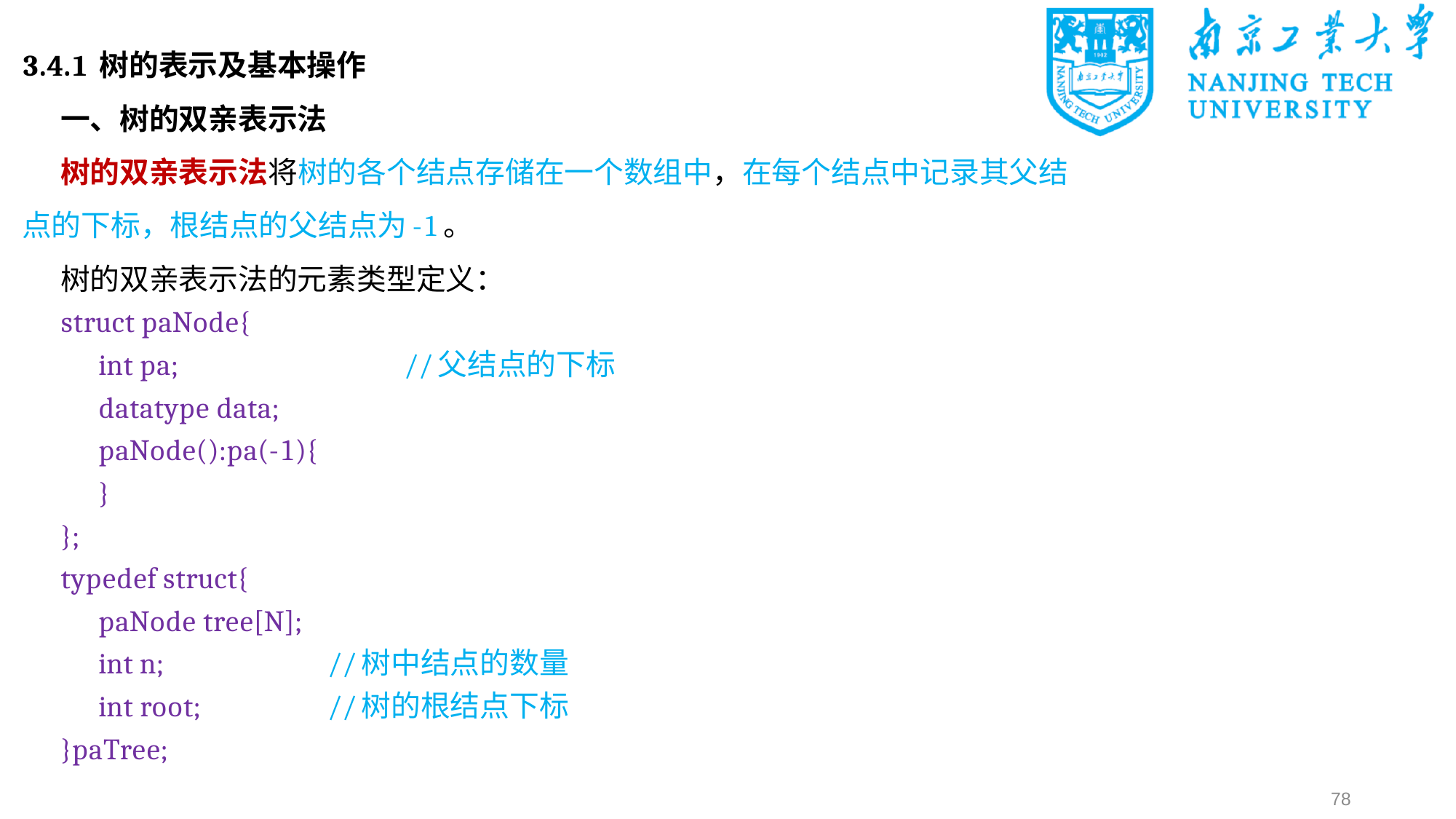

3.4.1 树的表示及基本操作
一、树的双亲表示法
树的双亲表示法将树的各个结点存储在一个数组中，在每个结点中记录其父结点的下标，根结点的父结点为-1。
树的双亲表示法的元素类型定义：
struct paNode{
	int pa;			//父结点的下标
	datatype data;
	paNode():pa(-1){
	}
};
typedef struct{
	paNode tree[N];
	int n;			//树中结点的数量
	int root;		//树的根结点下标
}paTree;
78